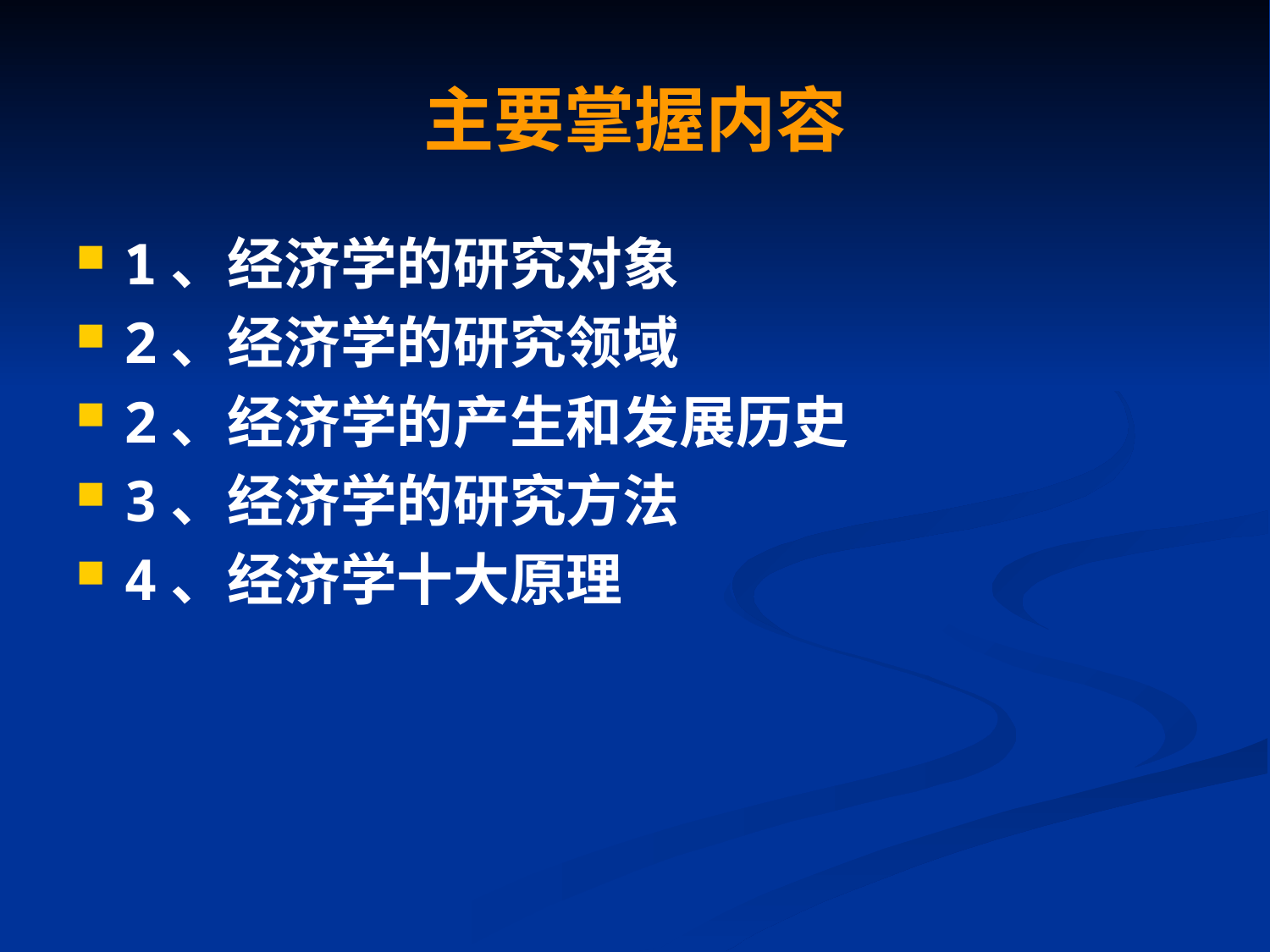

# 主要掌握内容
1、经济学的研究对象
2、经济学的研究领域
2、经济学的产生和发展历史
3、经济学的研究方法
4、经济学十大原理

5